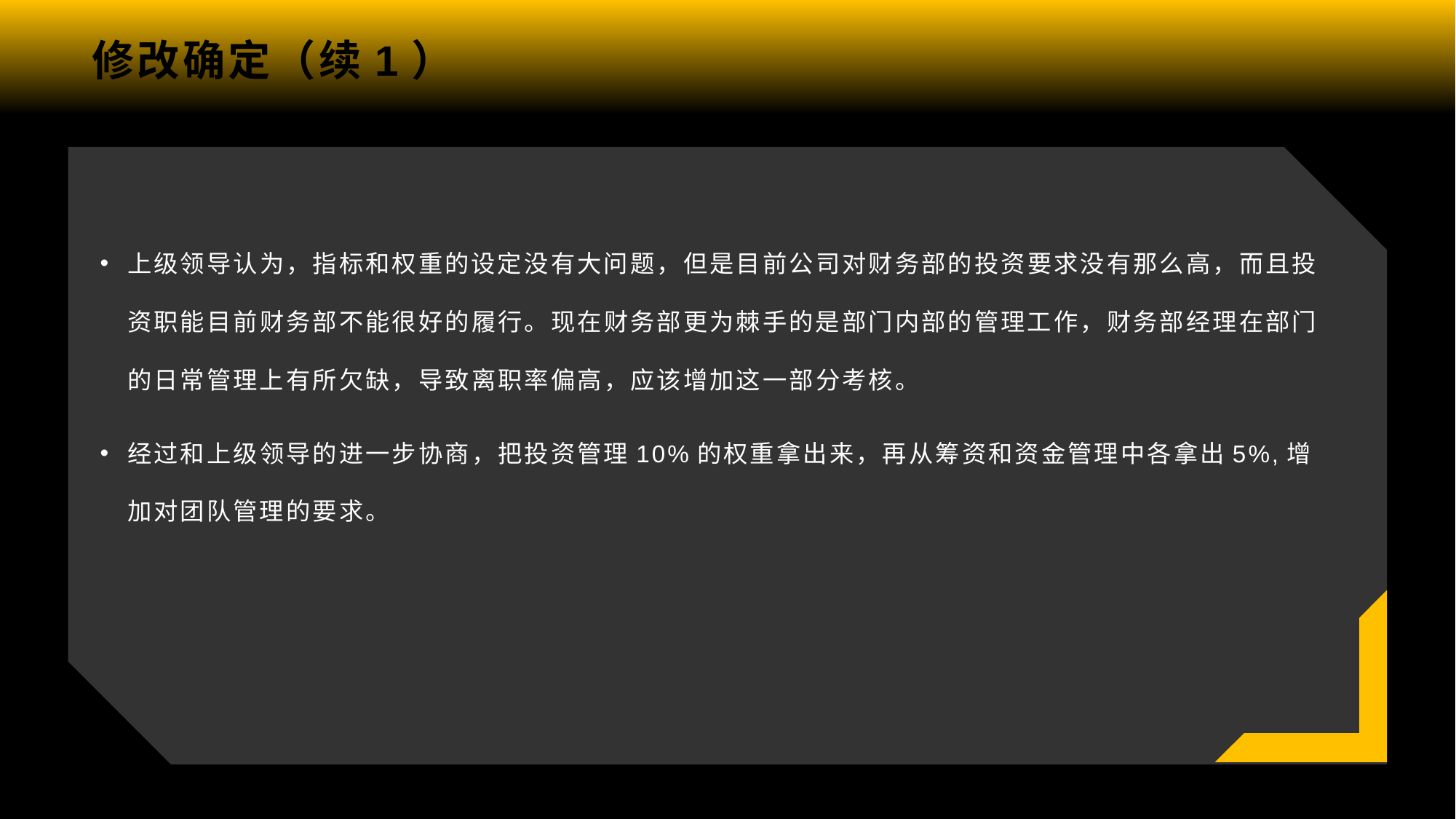

# 修改确定（续1）

上级领导认为，指标和权重的设定没有大问题，但是目前公司对财务部的投资要求没有那么高，而且投资职能目前财务部不能很好的履行。现在财务部更为棘手的是部门内部的管理工作，财务部经理在部门的日常管理上有所欠缺，导致离职率偏高，应该增加这一部分考核。
经过和上级领导的进一步协商，把投资管理10%的权重拿出来，再从筹资和资金管理中各拿出5%,增加对团队管理的要求。